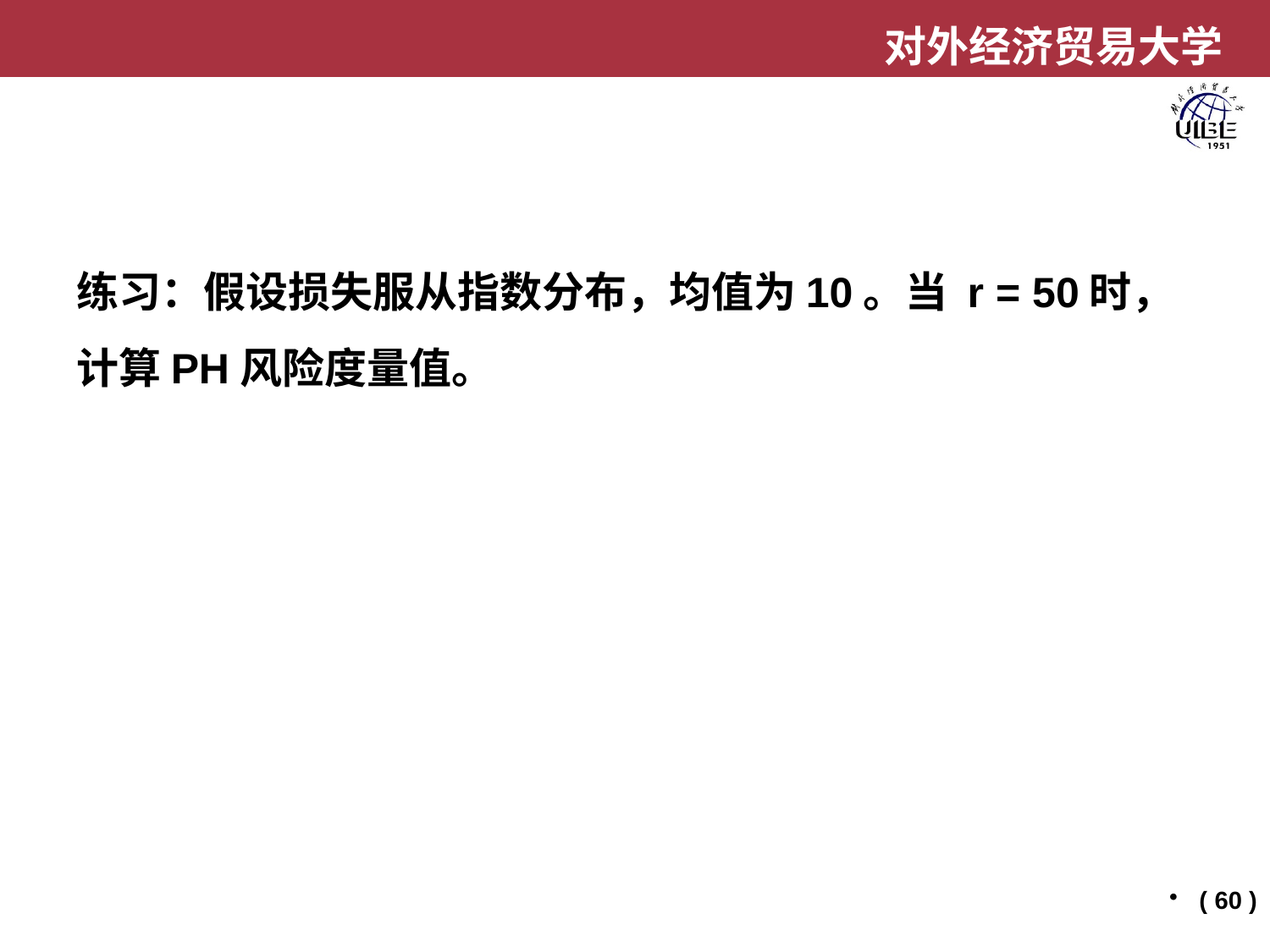

练习：假设损失服从指数分布，均值为10。当 r = 50时，计算PH风险度量值。
( 60 )